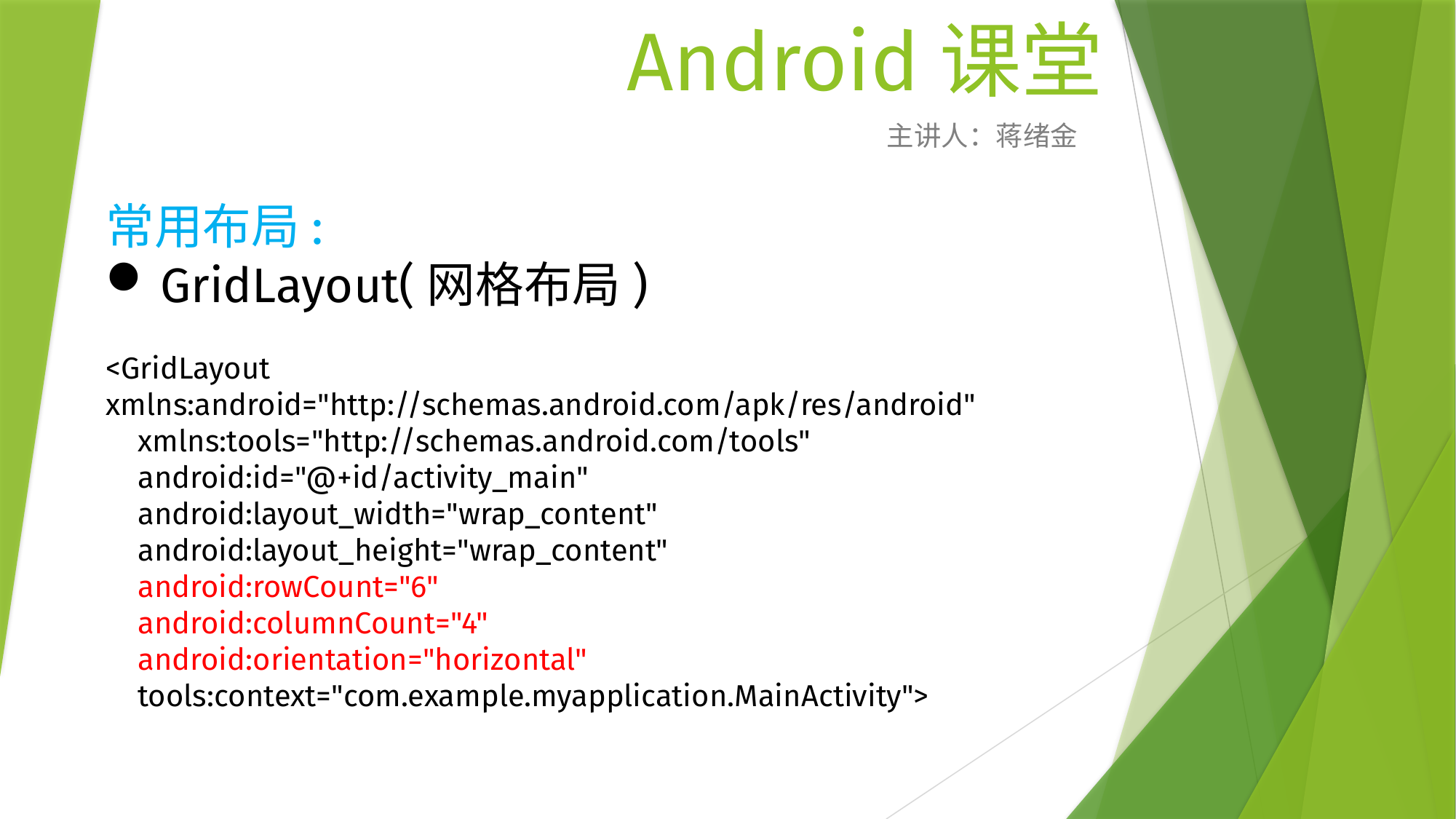

# Android课堂
主讲人：蒋绪金
常用布局:
GridLayout(网格布局)

<GridLayout xmlns:android="http://schemas.android.com/apk/res/android"
    xmlns:tools="http://schemas.android.com/tools"
    android:id="@+id/activity_main"
    android:layout_width="wrap_content"
    android:layout_height="wrap_content"
    android:rowCount="6"
    android:columnCount="4"
    android:orientation="horizontal"
    tools:context="com.example.myapplication.MainActivity">